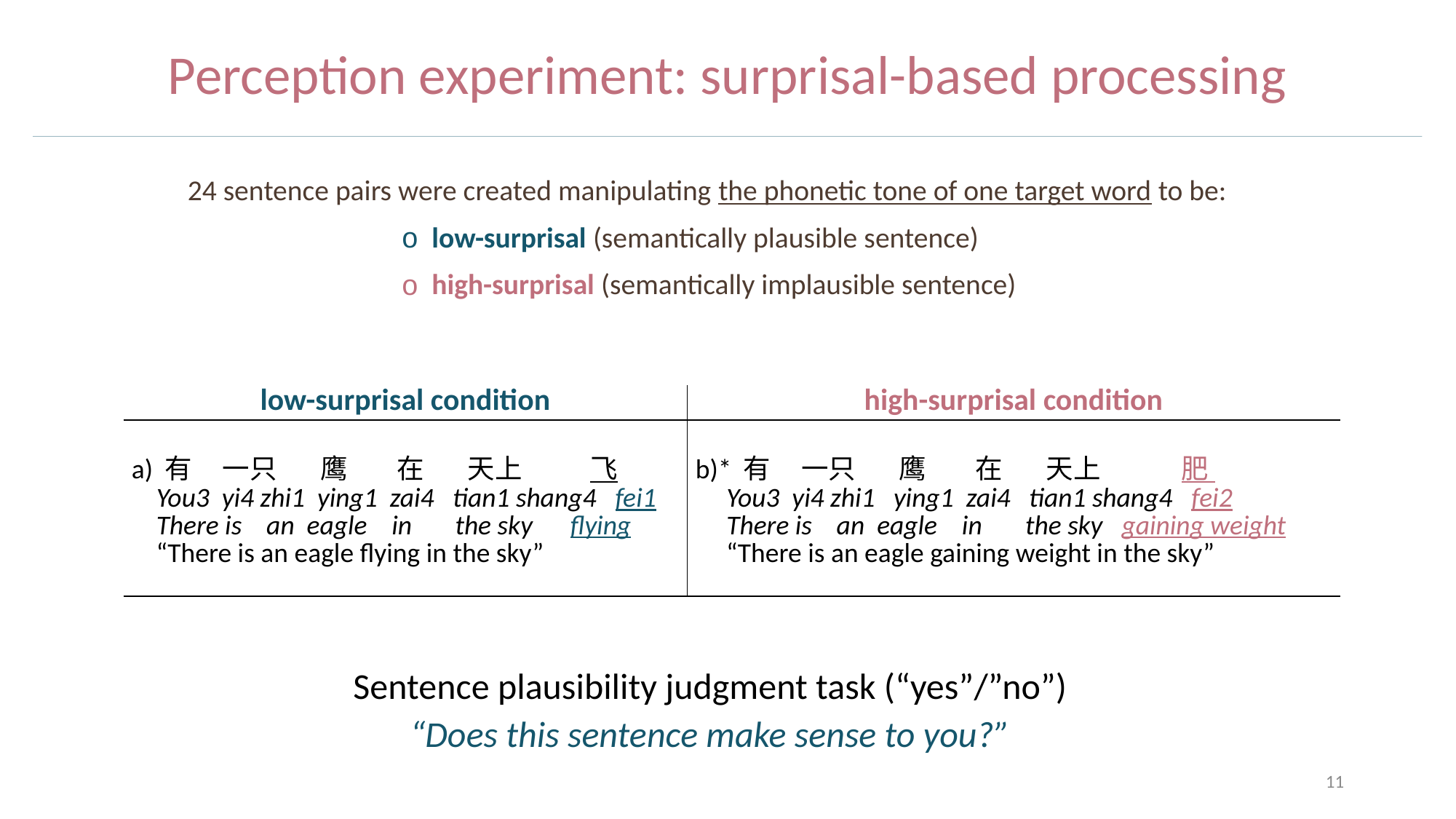

Perception experiment: surprisal-based processing

24 sentence pairs were created manipulating the phonetic tone of one target word to be:
low-surprisal (semantically plausible sentence)
high-surprisal (semantically implausible sentence)
| low-surprisal condition | high-surprisal condition |
| --- | --- |
| a) 有 一只 鹰 在 天上 飞 You3 yi4 zhi1 ying1 zai4 tian1 shang4 fei1 There is an eagle in the sky flying “There is an eagle flying in the sky” | b)\* 有 一只 鹰 在 天上 肥 You3 yi4 zhi1 ying1 zai4 tian1 shang4 fei2 There is an eagle in the sky gaining weight “There is an eagle gaining weight in the sky” |
Sentence plausibility judgment task (“yes”/”no”)
“Does this sentence make sense to you?”
11